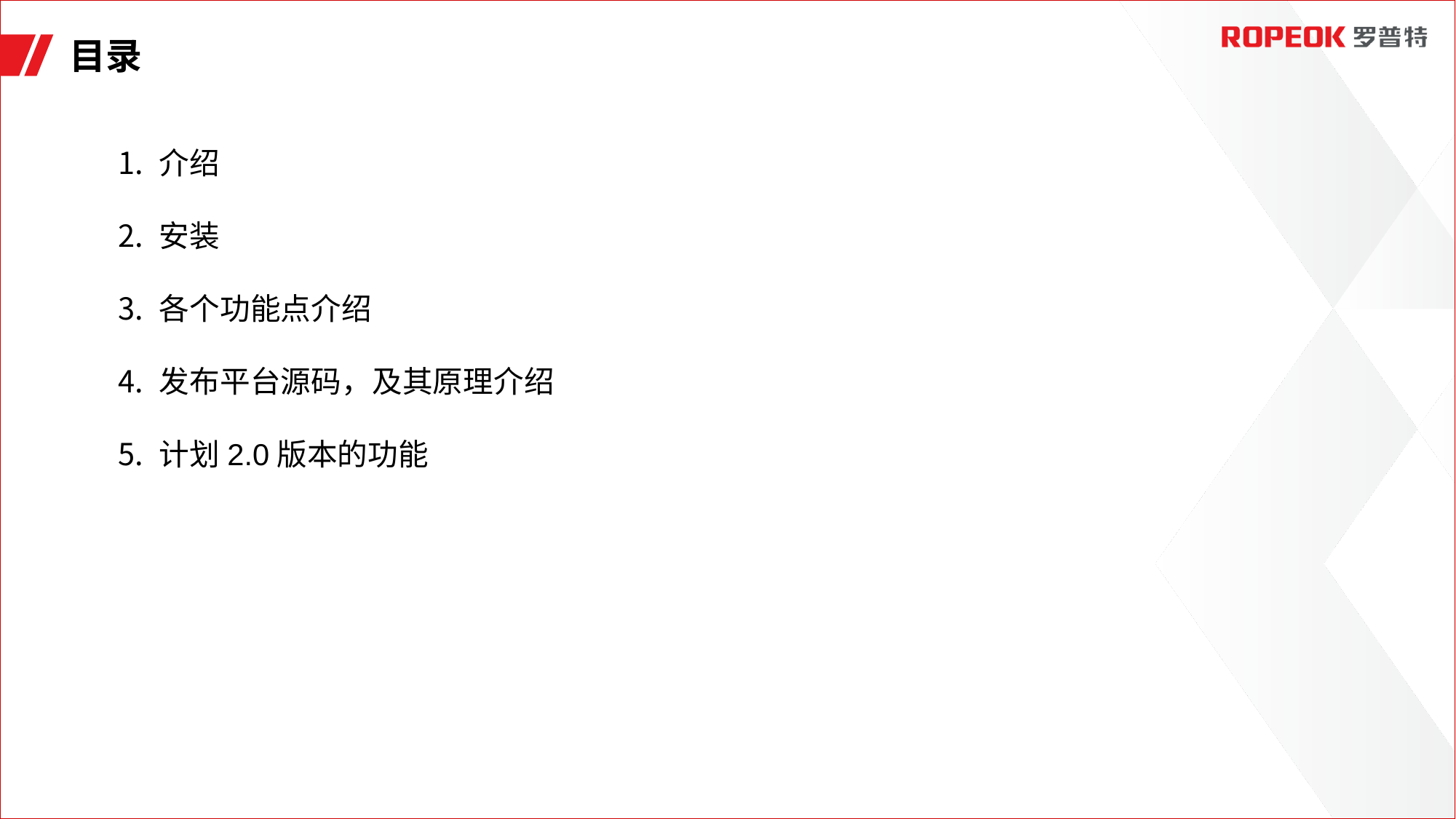

目录

介绍
安装
各个功能点介绍
发布平台源码，及其原理介绍
计划2.0版本的功能